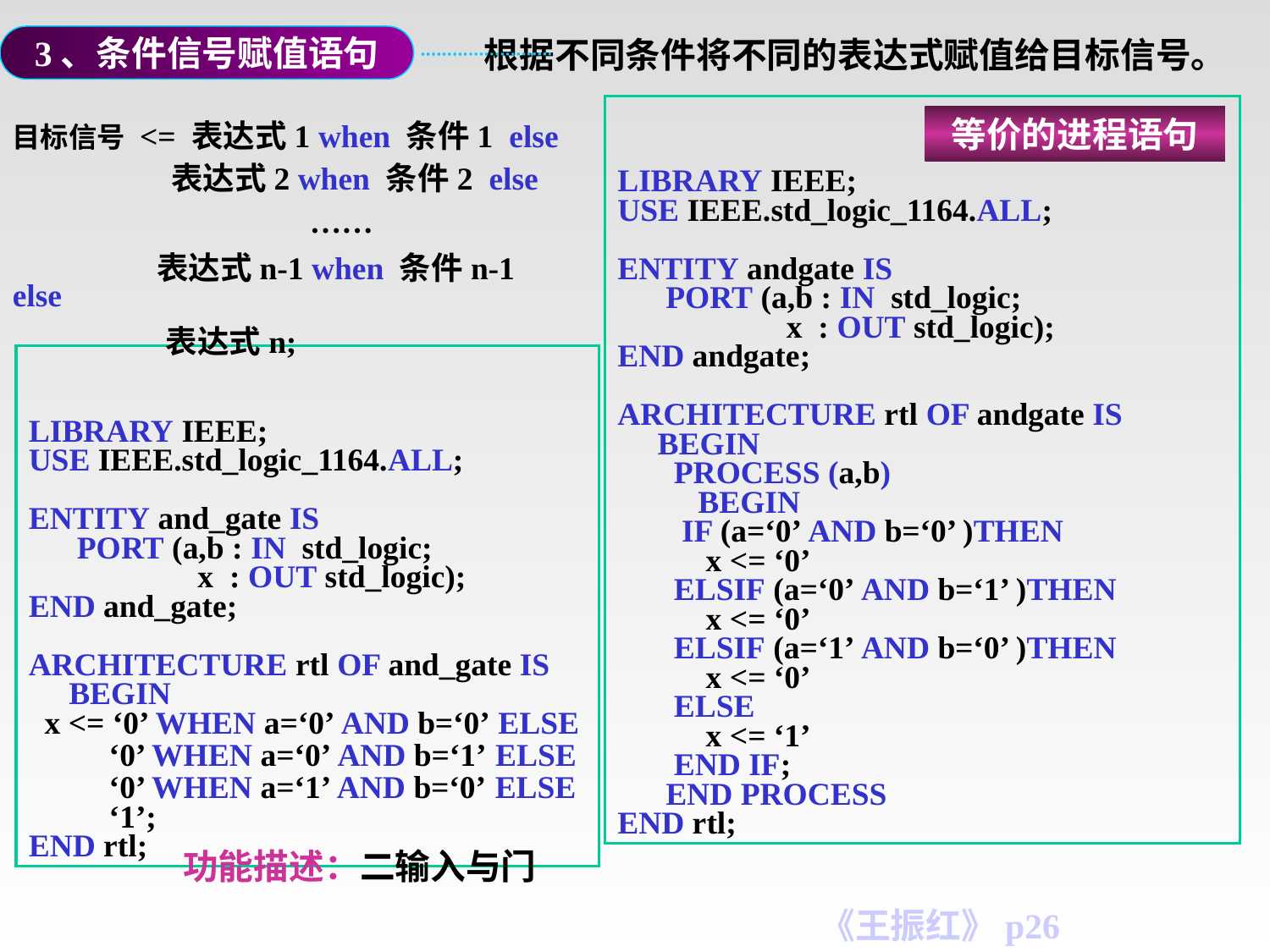

3、条件信号赋值语句

根据不同条件将不同的表达式赋值给目标信号。

目标信号 <= 表达式1 when 条件1  else
                     表达式2 when 条件2  else
                                     ……
                   表达式n-1 when 条件n-1 else
                  表达式n;

LIBRARY IEEE;
USE IEEE.std_logic_1164.ALL;

ENTITY andgate IS
      PORT (a,b : IN  std_logic;
                     x  : OUT std_logic);
END andgate;

ARCHITECTURE rtl OF andgate IS
     BEGIN
       PROCESS (a,b)
          BEGIN
        IF (a=‘0’ AND b=‘0’ )THEN
           x <= ‘0’
       ELSIF (a=‘0’ AND b=‘1’ )THEN
           x <= ‘0’
       ELSIF (a=‘1’ AND b=‘0’ )THEN
           x <= ‘0’
       ELSE
           x <= ‘1’
       END IF;
      END PROCESS
END rtl;
等价的进程语句

LIBRARY IEEE;
USE IEEE.std_logic_1164.ALL;

ENTITY and_gate IS
      PORT (a,b : IN  std_logic;
                     x  : OUT std_logic);
END and_gate;

ARCHITECTURE rtl OF and_gate IS
     BEGIN
  x <= ‘0’ WHEN a=‘0’ AND b=‘0’ ELSE
          ‘0’ WHEN a=‘0’ AND b=‘1’ ELSE
          ‘0’ WHEN a=‘1’ AND b=‘0’ ELSE
          ‘1’;
END rtl;
功能描述：二输入与门
《王振红》p26
# 条件信号赋值语句